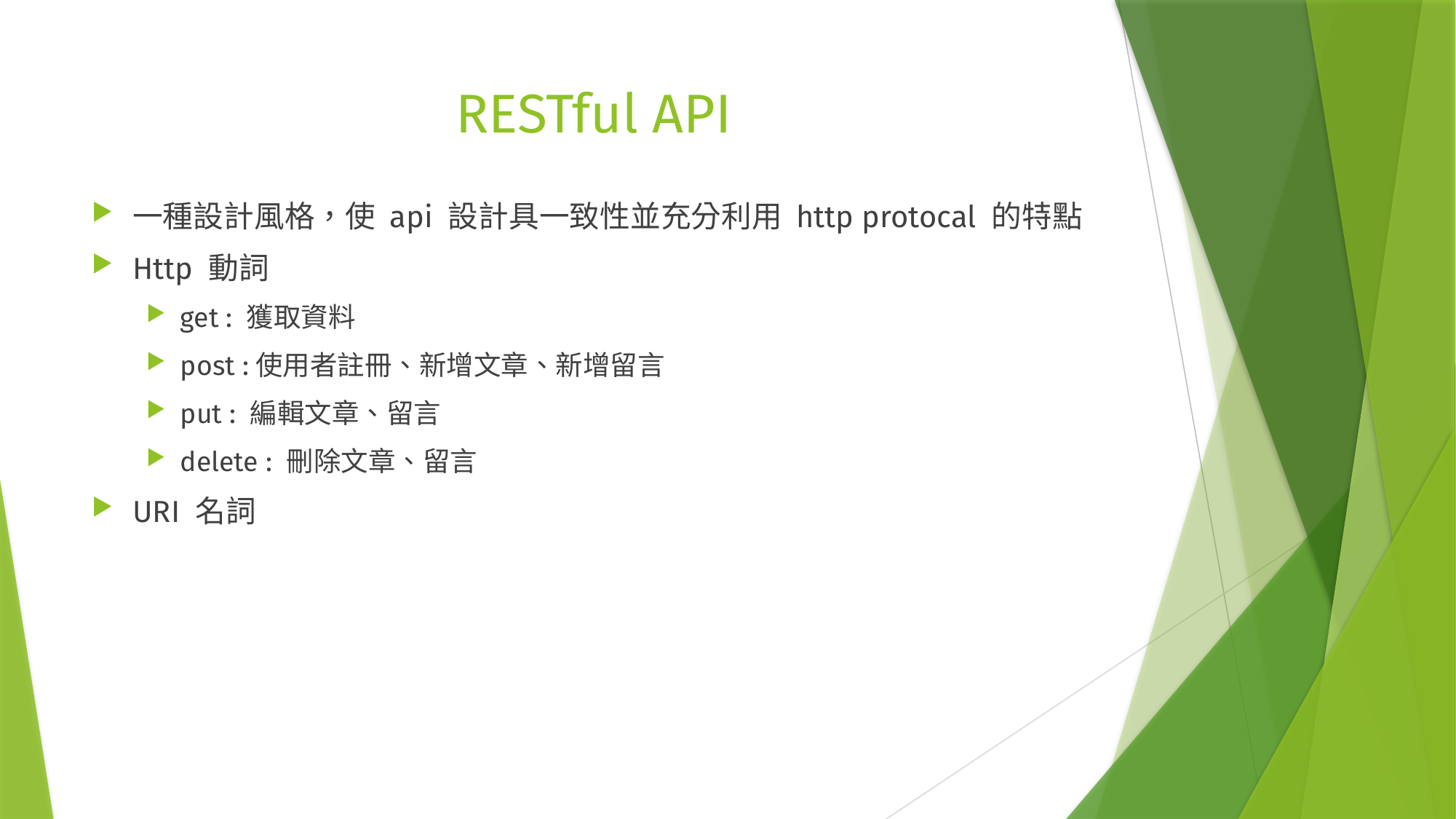

# RESTful API
一種設計風格，使 api 設計具一致性並充分利用 http protocal 的特點
Http 動詞
get : 獲取資料
post :使用者註冊、新增文章、新增留言
put : 編輯文章、留言
delete : 刪除文章、留言
URI 名詞